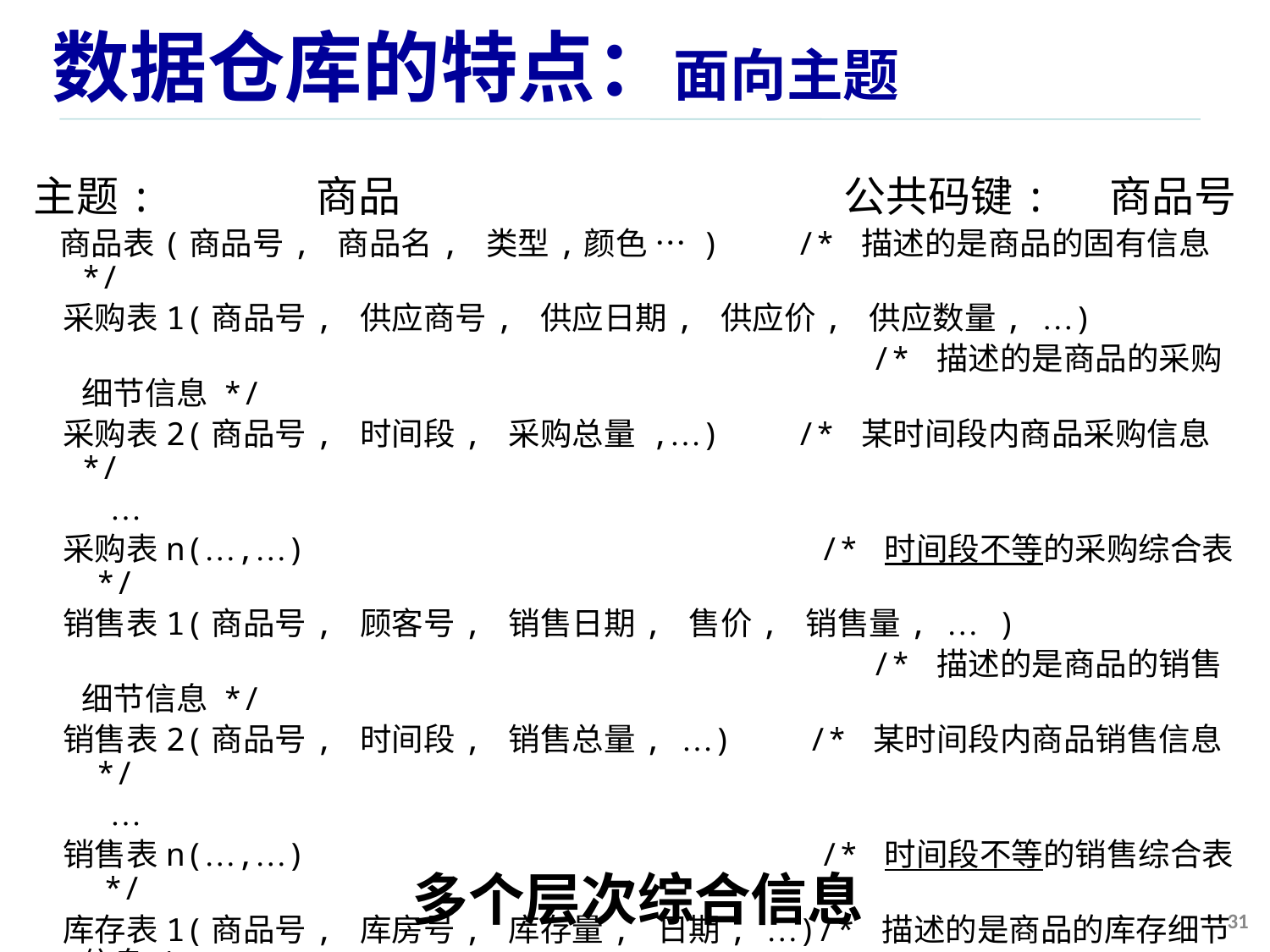

# 数据仓库的特点：面向主题
主题:      商品 				公共码键:  商品号
   商品表(商品号, 商品名, 类型,颜色 … )    /* 描述的是商品的固有信息     */
   采购表1(商品号, 供应商号, 供应日期, 供应价, 供应数量, …)
                                            /* 描述的是商品的采购细节信息 */
   采购表2(商品号, 时间段, 采购总量 ,…)    /* 某时间段内商品采购信息     */
    …
   采购表n(…,…)                           /* 时间段不等的采购综合表   */
   销售表1(商品号, 顾客号, 销售日期, 售价, 销售量, … )
                                            /* 描述的是商品的销售细节信息 */
   销售表2(商品号, 时间段, 销售总量, …)    /* 某时间段内商品销售信息     */
    …
   销售表n(…,…)                           /* 时间段不等的销售综合表    */
   库存表1(商品号, 库房号, 库存量, 日期, …)/* 描述的是商品的库存细节信息 */
   库存表2(商品号, 库房号, 库存量, 月份, …)/* 每月月底的商品库存信息     */
    …
   库存表n(…,…)                           /* 时点不同的商品库存信息    */

多个层次综合信息
31